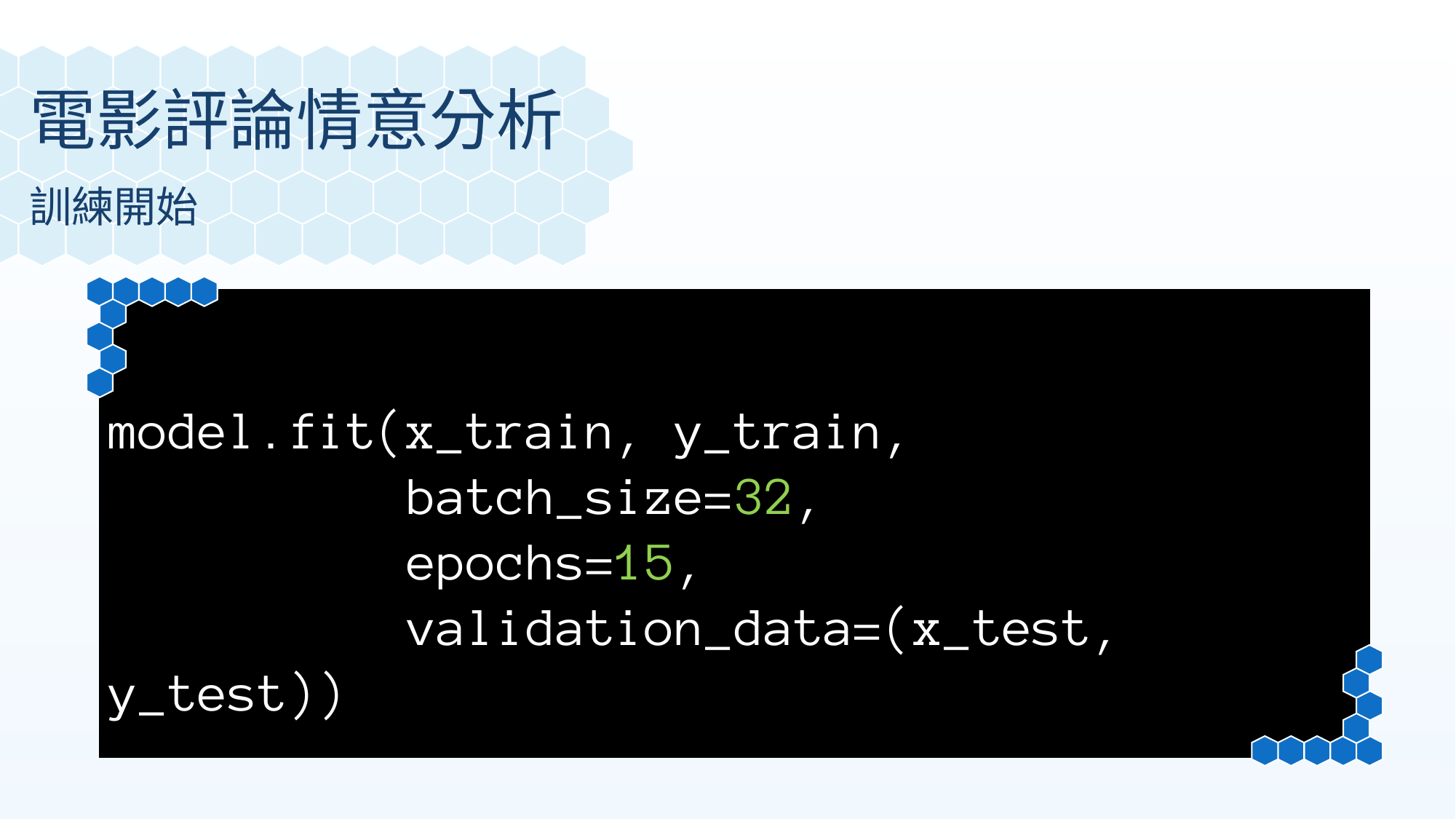

電影評論情意分析
訓練開始

model.fit(x_train, y_train,
          batch_size=32,
          epochs=15,
          validation_data=(x_test, y_test))